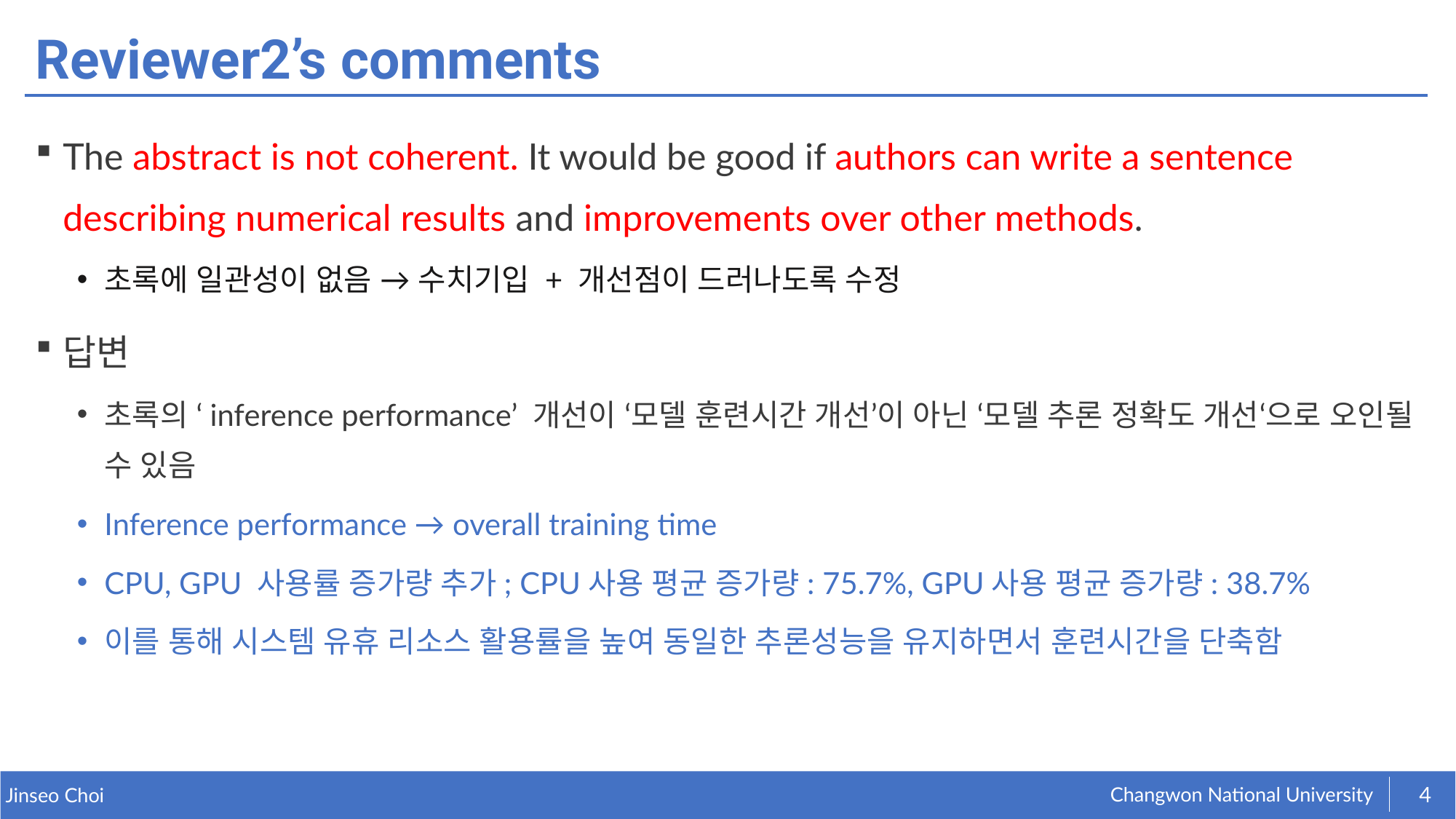

# Reviewer2’s comments
The abstract is not coherent. It would be good if authors can write a sentence describing numerical results and improvements over other methods.
초록에 일관성이 없음 → 수치기입 + 개선점이 드러나도록 수정
답변
초록의 ‘inference performance’ 개선이 ‘모델 훈련시간 개선’이 아닌 ‘모델 추론 정확도 개선‘으로 오인될 수 있음
Inference performance → overall training time
CPU, GPU 사용률 증가량 추가; CPU사용 평균 증가량: 75.7%, GPU사용 평균 증가량: 38.7%
이를 통해 시스템 유휴 리소스 활용률을 높여 동일한 추론성능을 유지하면서 훈련시간을 단축함

4